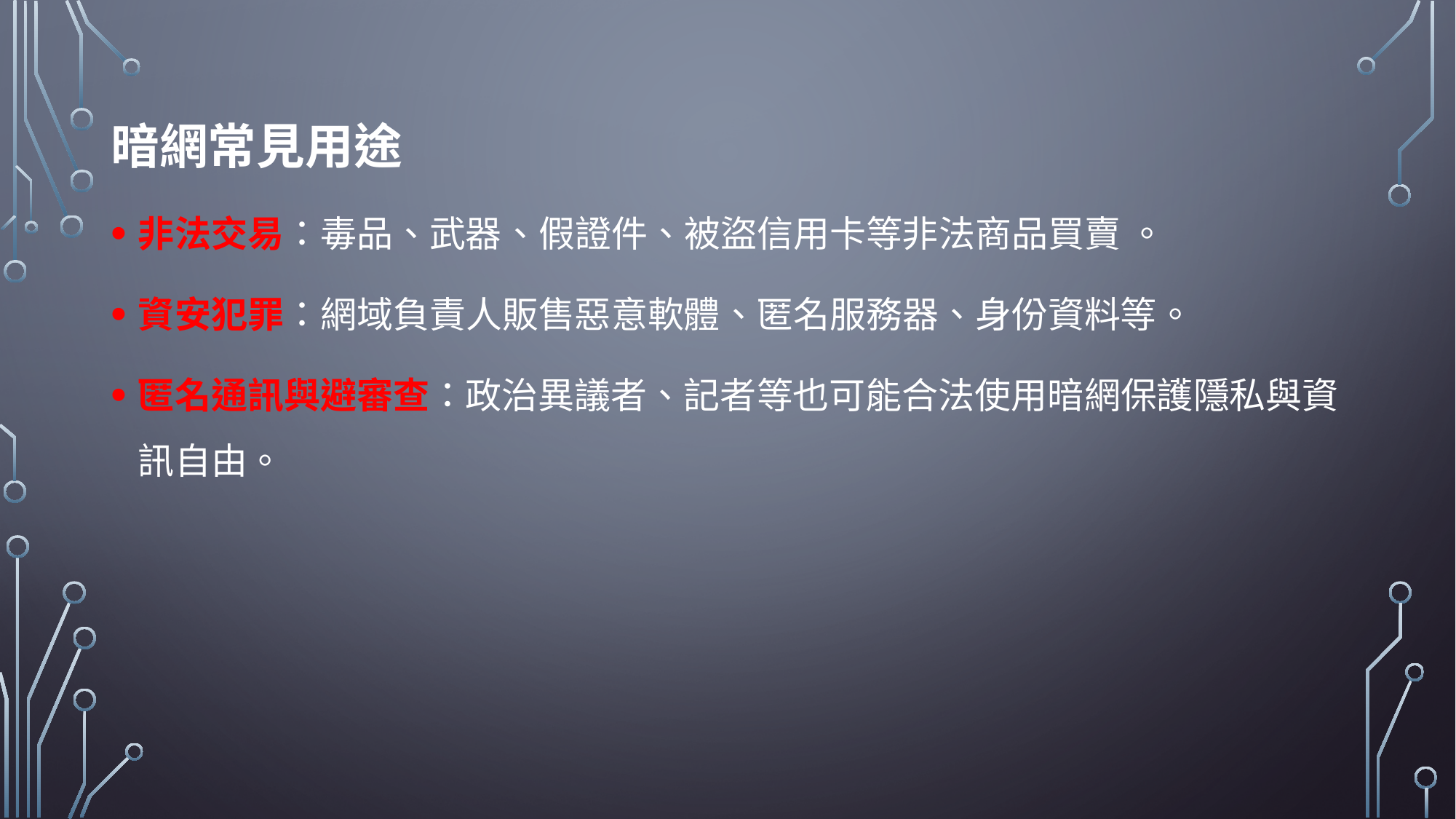

暗網常見用途
非法交易：毒品、武器、假證件、被盜信用卡等非法商品買賣 。
資安犯罪：網域負責人販售惡意軟體、匿名服務器、身份資料等。
匿名通訊與避審查：政治異議者、記者等也可能合法使用暗網保護隱私與資訊自由。